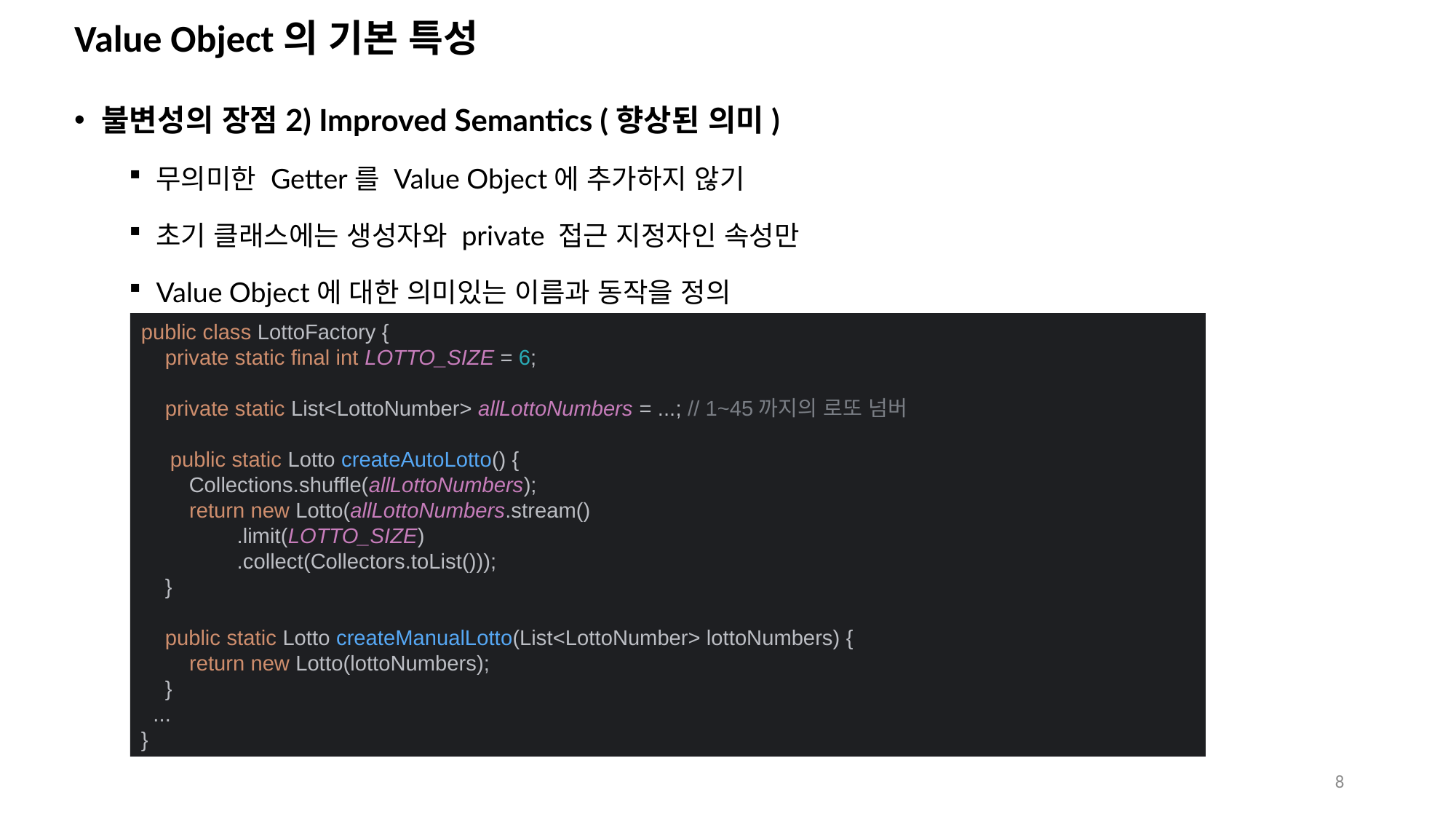

# Value Object의 기본 특성
불변성의 장점2) Improved Semantics (향상된 의미)
무의미한 Getter를 Value Object에 추가하지 않기
초기 클래스에는 생성자와 private 접근 지정자인 속성만
Value Object에 대한 의미있는 이름과 동작을 정의
public class LottoFactory {
    private static final int LOTTO_SIZE = 6;
    private static List<LottoNumber> allLottoNumbers = ...; // 1~45까지의 로또 넘버
    public static Lotto createAutoLotto() {
        Collections.shuffle(allLottoNumbers);
        return new Lotto(allLottoNumbers.stream()
                .limit(LOTTO_SIZE)
                .collect(Collectors.toList()));
    }
    public static Lotto createManualLotto(List<LottoNumber> lottoNumbers) {
        return new Lotto(lottoNumbers);
    }
  ...
}
8